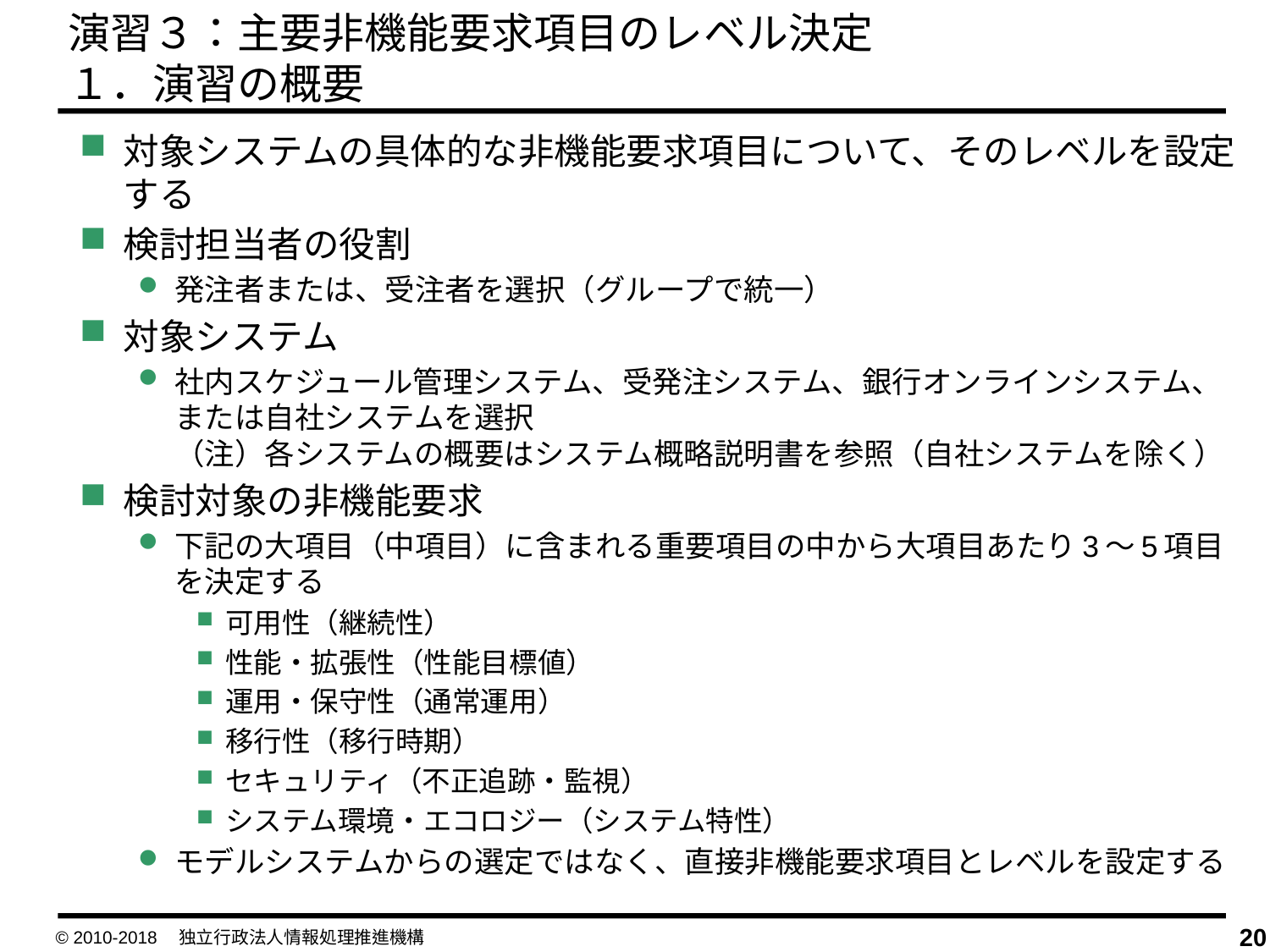

演習３：主要非機能要求項目のレベル決定
１．演習の概要
対象システムの具体的な非機能要求項目について、そのレベルを設定する
検討担当者の役割
発注者または、受注者を選択（グループで統一）
対象システム
社内スケジュール管理システム、受発注システム、銀行オンラインシステム、または自社システムを選択
（注）各システムの概要はシステム概略説明書を参照（自社システムを除く）
検討対象の非機能要求
下記の大項目（中項目）に含まれる重要項目の中から大項目あたり3～5項目を決定する
可用性（継続性）
性能・拡張性（性能目標値）
運用・保守性（通常運用）
移行性（移行時期）
セキュリティ（不正追跡・監視）
システム環境・エコロジー（システム特性）
モデルシステムからの選定ではなく、直接非機能要求項目とレベルを設定する